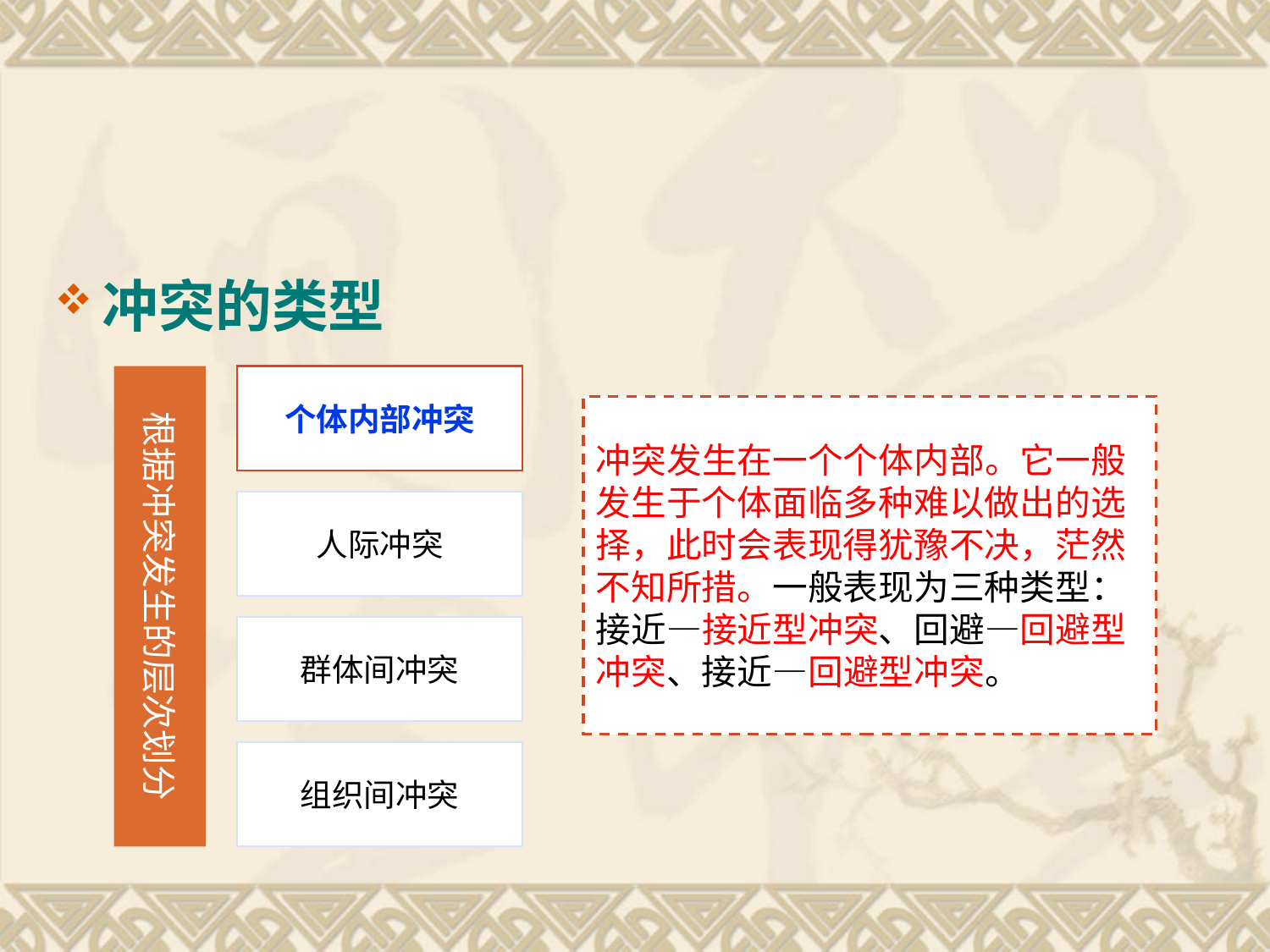

#
冲突的类型
根据冲突发生的层次划分
个体内部冲突
冲突发生在一个个体内部。它一般发生于个体面临多种难以做出的选择，此时会表现得犹豫不决，茫然不知所措。一般表现为三种类型：接近—接近型冲突、回避—回避型冲突、接近—回避型冲突。
人际冲突
群体间冲突
组织间冲突